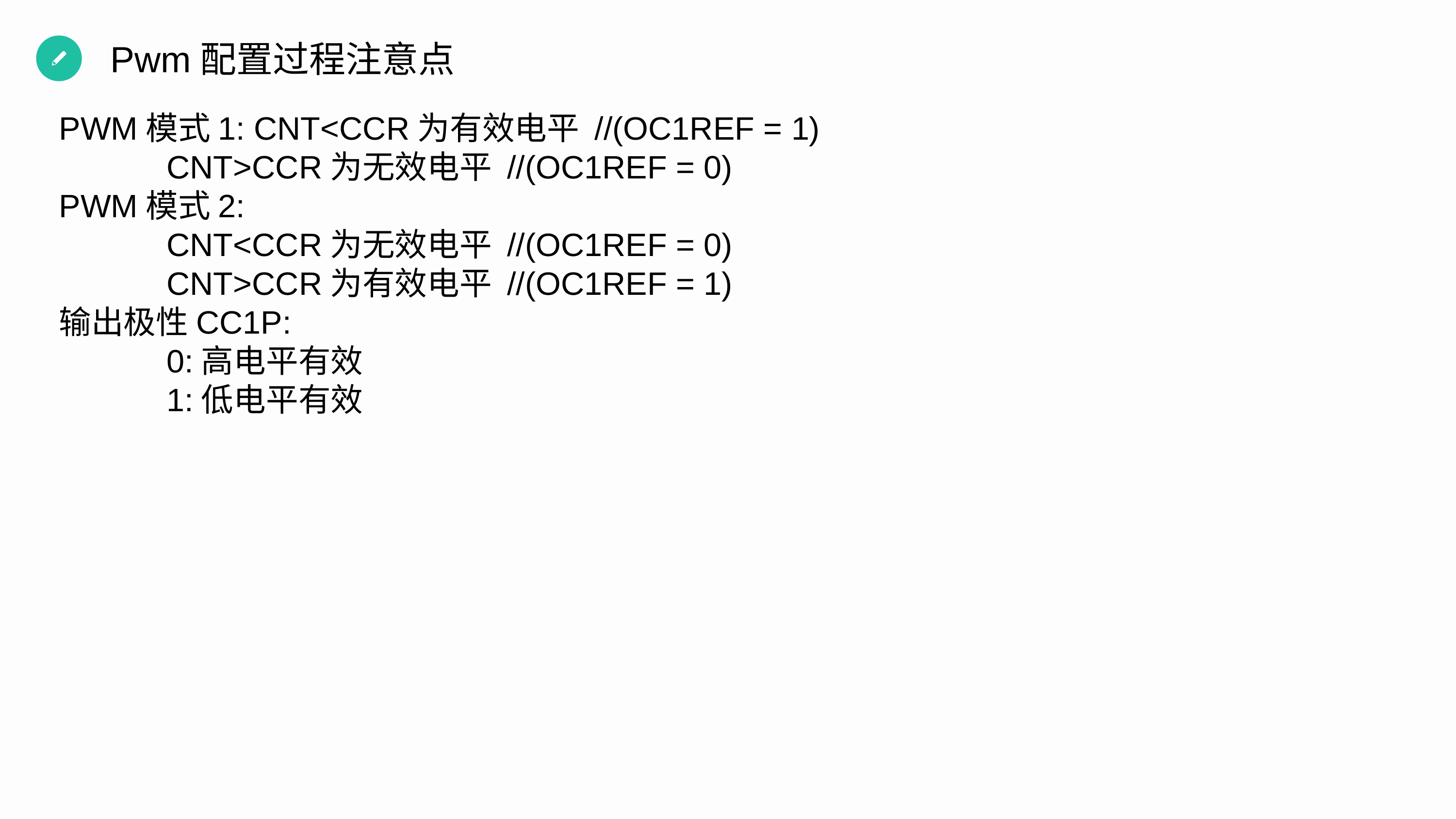

Pwm配置过程注意点

PWM模式1: CNT<CCR为有效电平 //(OC1REF = 1)
            CNT>CCR为无效电平 //(OC1REF = 0)
PWM模式2:
            CNT<CCR为无效电平 //(OC1REF = 0)
            CNT>CCR为有效电平 //(OC1REF = 1)
输出极性CC1P:
            0:高电平有效
            1:低电平有效